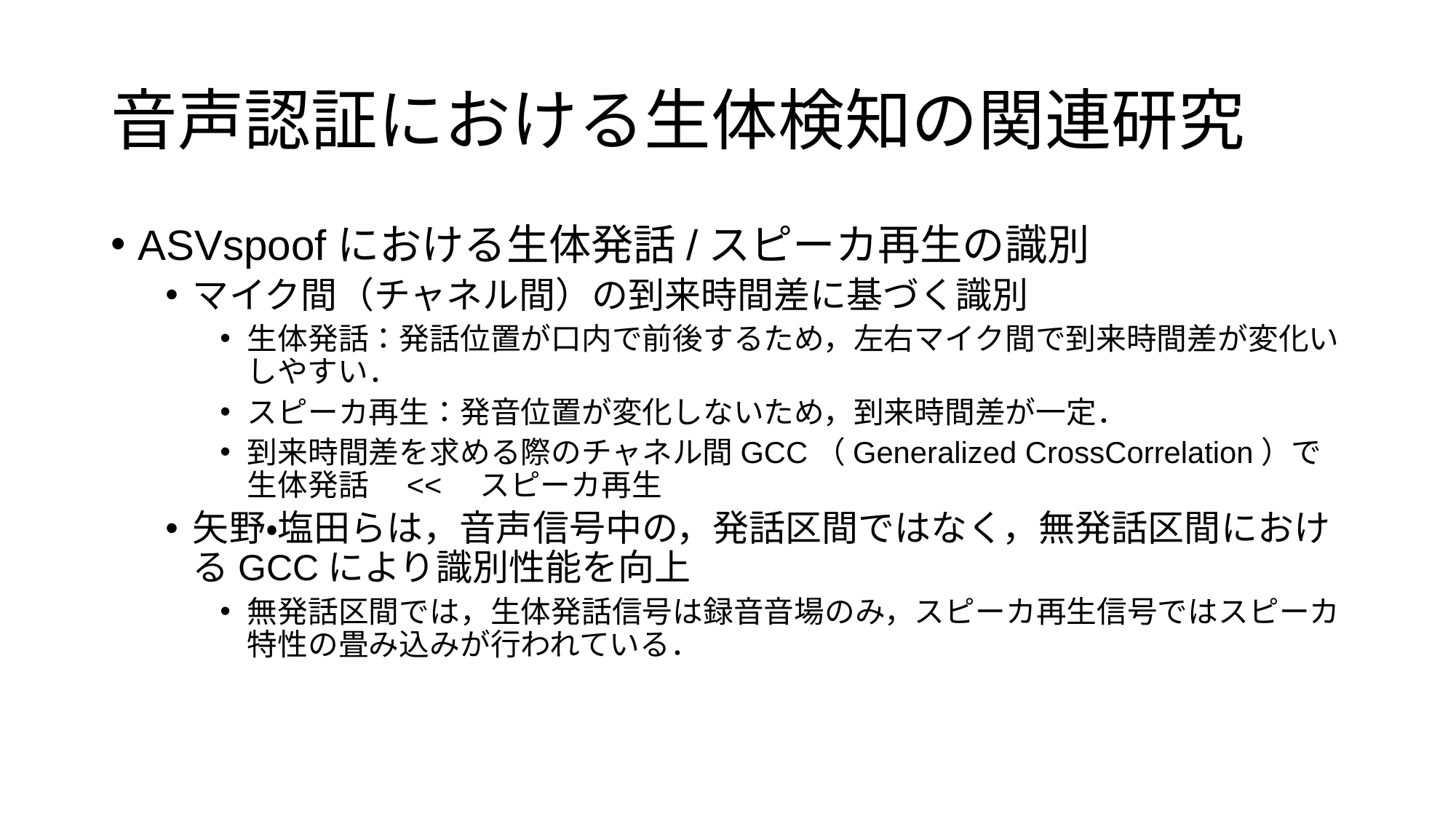

# 音声認証における生体検知の関連研究
ASVspoofにおける生体発話/スピーカ再生の識別
マイク間（チャネル間）の到来時間差に基づく識別
生体発話：発話位置が口内で前後するため，左右マイク間で到来時間差が変化いしやすい．
スピーカ再生：発音位置が変化しないため，到来時間差が一定．
到来時間差を求める際のチャネル間GCC（Generalized CrossCorrelation）で
生体発話　<<　スピーカ再生
矢野・塩田らは，音声信号中の，発話区間ではなく，無発話区間におけるGCCにより識別性能を向上
無発話区間では，生体発話信号は録音音場のみ，スピーカ再生信号ではスピーカ特性の畳み込みが行われている．